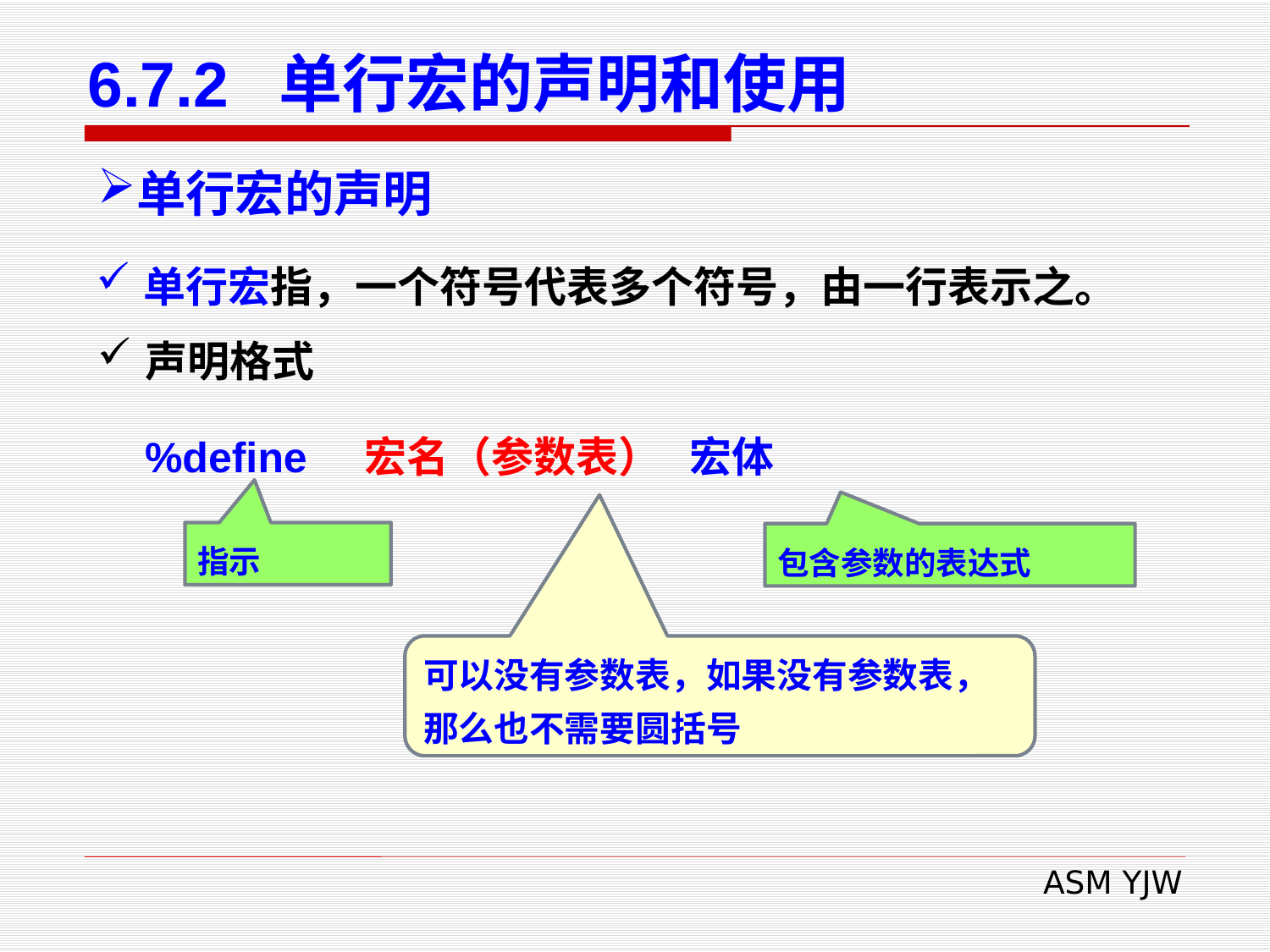

# 6.7.2  单行宏的声明和使用
单行宏的声明
单行宏指，一个符号代表多个符号，由一行表示之。
声明格式
    %define    宏名（参数表）   宏体
指示
包含参数的表达式
可以没有参数表，如果没有参数表，那么也不需要圆括号